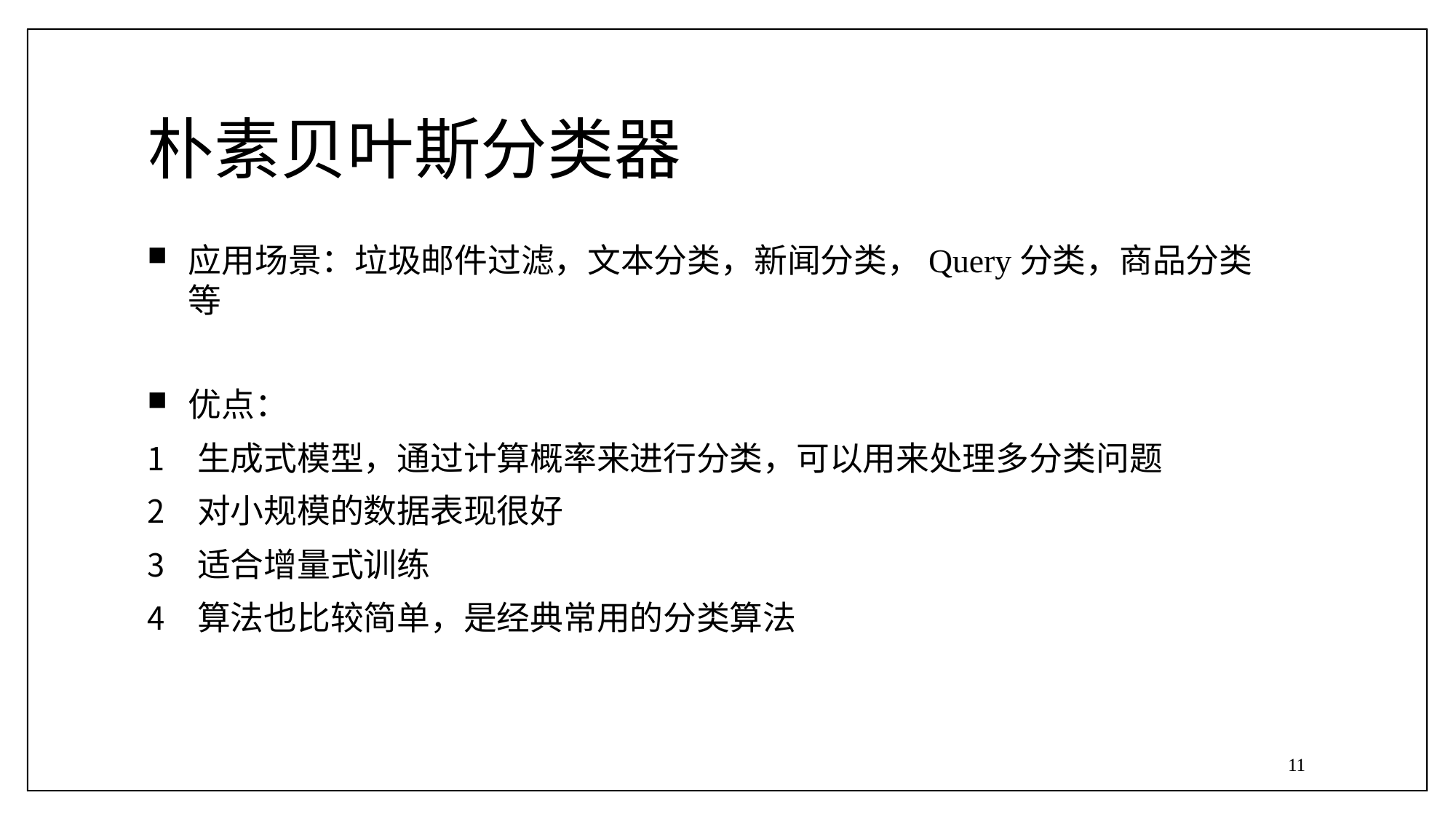

# 朴素贝叶斯分类器
应用场景：垃圾邮件过滤，文本分类，新闻分类，Query分类，商品分类等

优点：
生成式模型，通过计算概率来进行分类，可以用来处理多分类问题
对小规模的数据表现很好
适合增量式训练
算法也比较简单，是经典常用的分类算法
11